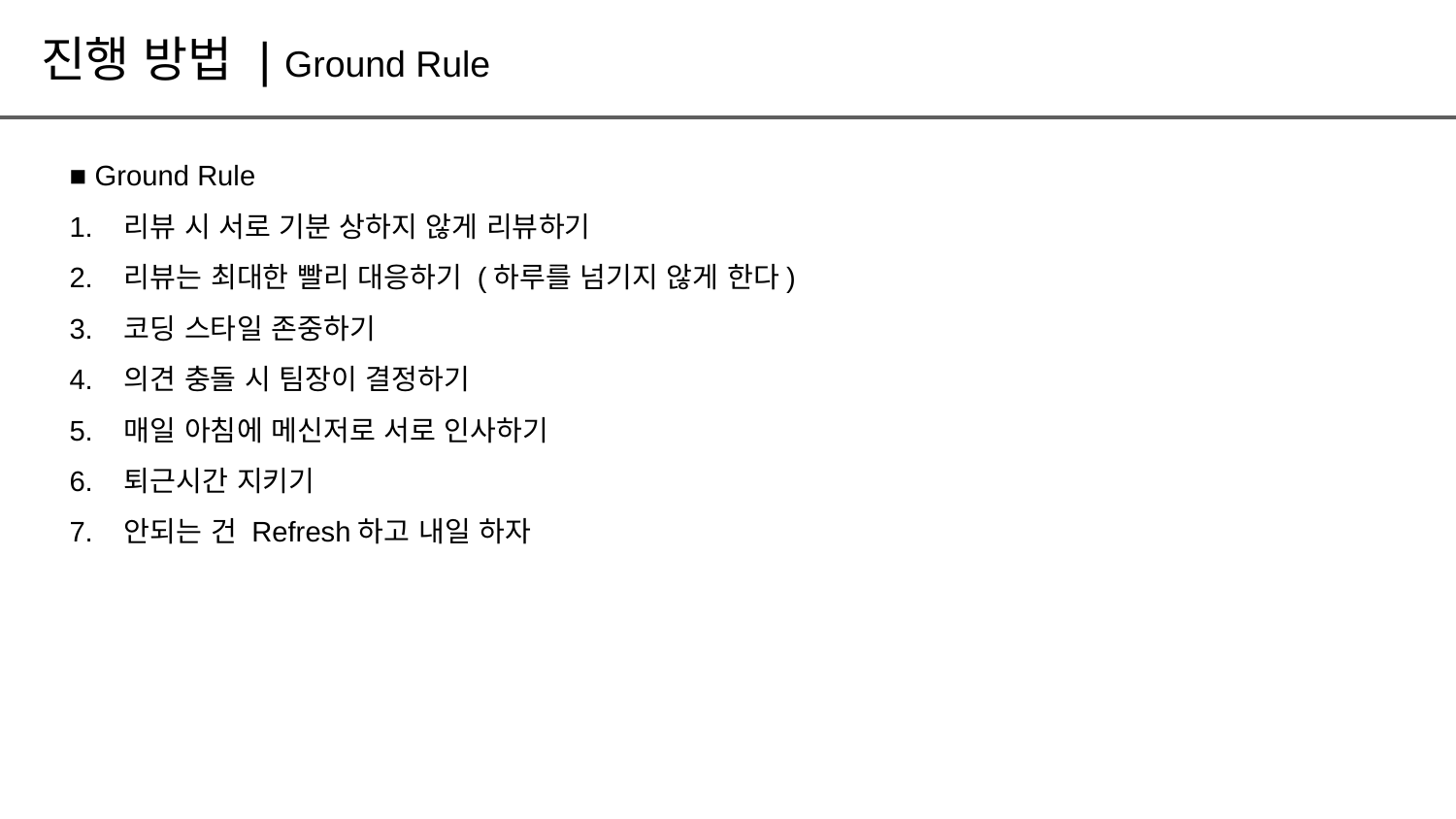

진행 방법 | Ground Rule

■ Ground Rule
리뷰 시 서로 기분 상하지 않게 리뷰하기
리뷰는 최대한 빨리 대응하기 (하루를 넘기지 않게 한다)
코딩 스타일 존중하기
의견 충돌 시 팀장이 결정하기
매일 아침에 메신저로 서로 인사하기
퇴근시간 지키기
안되는 건 Refresh하고 내일 하자